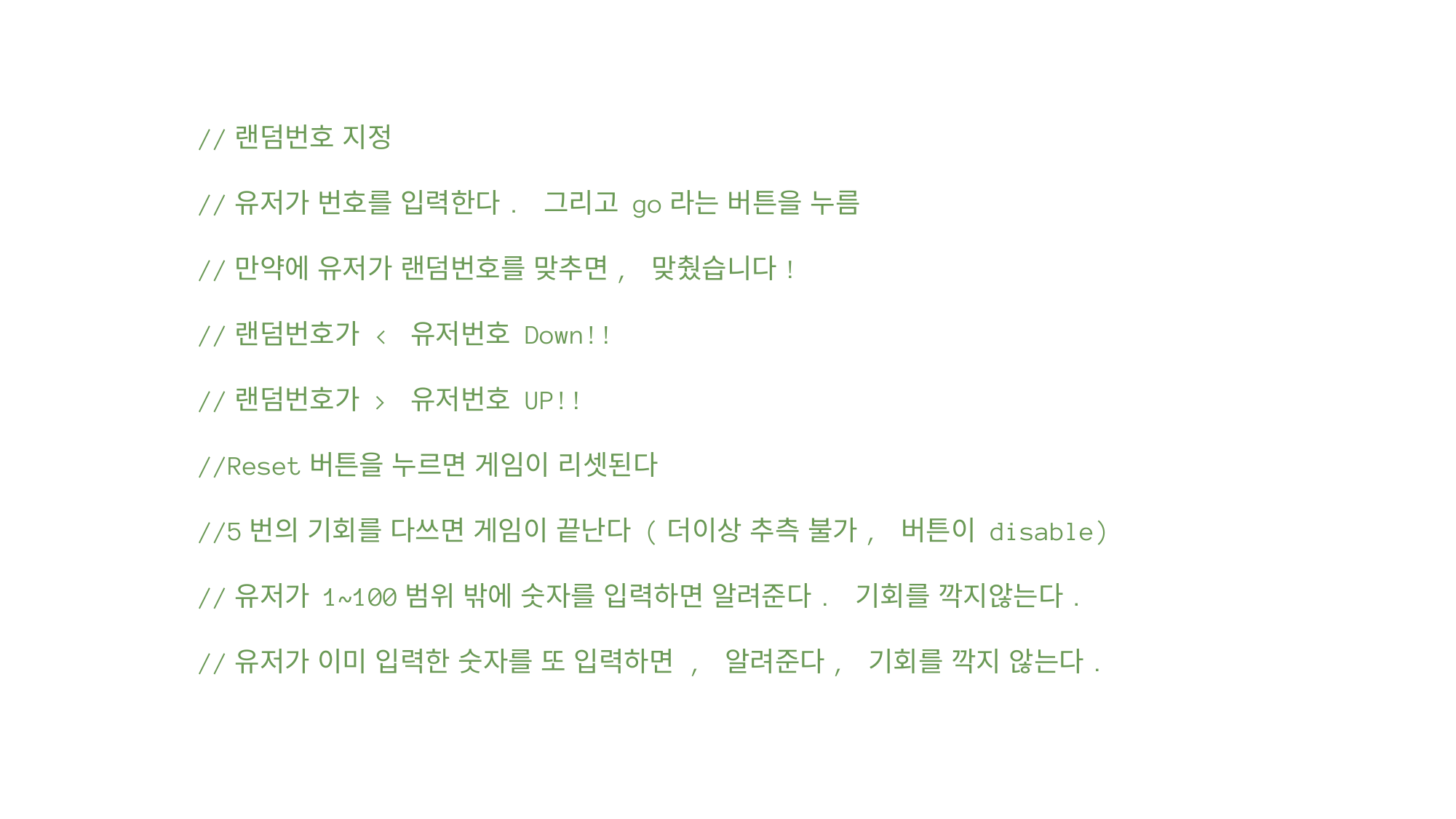

//랜덤번호 지정

//유저가 번호를 입력한다. 그리고 go라는 버튼을 누름

//만약에 유저가 랜덤번호를 맞추면, 맞췄습니다!

//랜덤번호가 < 유저번호 Down!!

//랜덤번호가 > 유저번호 UP!!

//Reset버튼을 누르면 게임이 리셋된다

//5번의 기회를 다쓰면 게임이 끝난다 (더이상 추측 불가, 버튼이 disable)

//유저가 1~100범위 밖에 숫자를 입력하면 알려준다. 기회를 깍지않는다.

//유저가 이미 입력한 숫자를 또 입력하면 , 알려준다, 기회를 깍지 않는다.